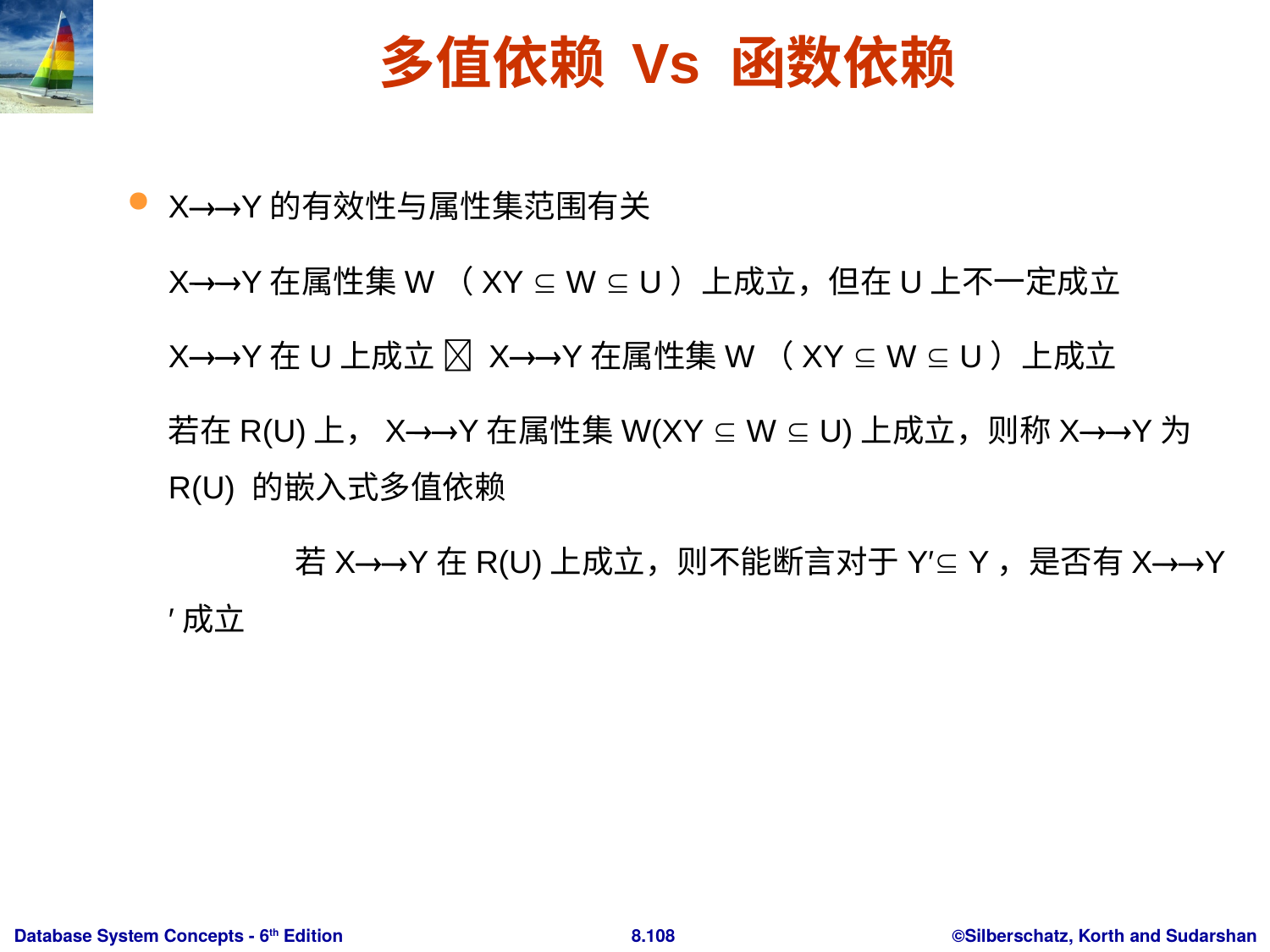

# 多值依赖 Vs 函数依赖
X→→Y的有效性与属性集范围有关
	X→→Y在属性集W（XY ⊆ W ⊆ U）上成立，但在U上不一定成立
	X→→Y在U上成立 ⇒ X→→Y在属性集W（XY ⊆ W ⊆ U）上成立
	若在R(U)上，X→→Y在属性集W(XY ⊆ W ⊆ U)上成立，则称X→→Y为R(U) 的嵌入式多值依赖
		若X→→Y在R(U)上成立，则不能断言对于Y′⊆ Y，是否有X→→Y ′成立